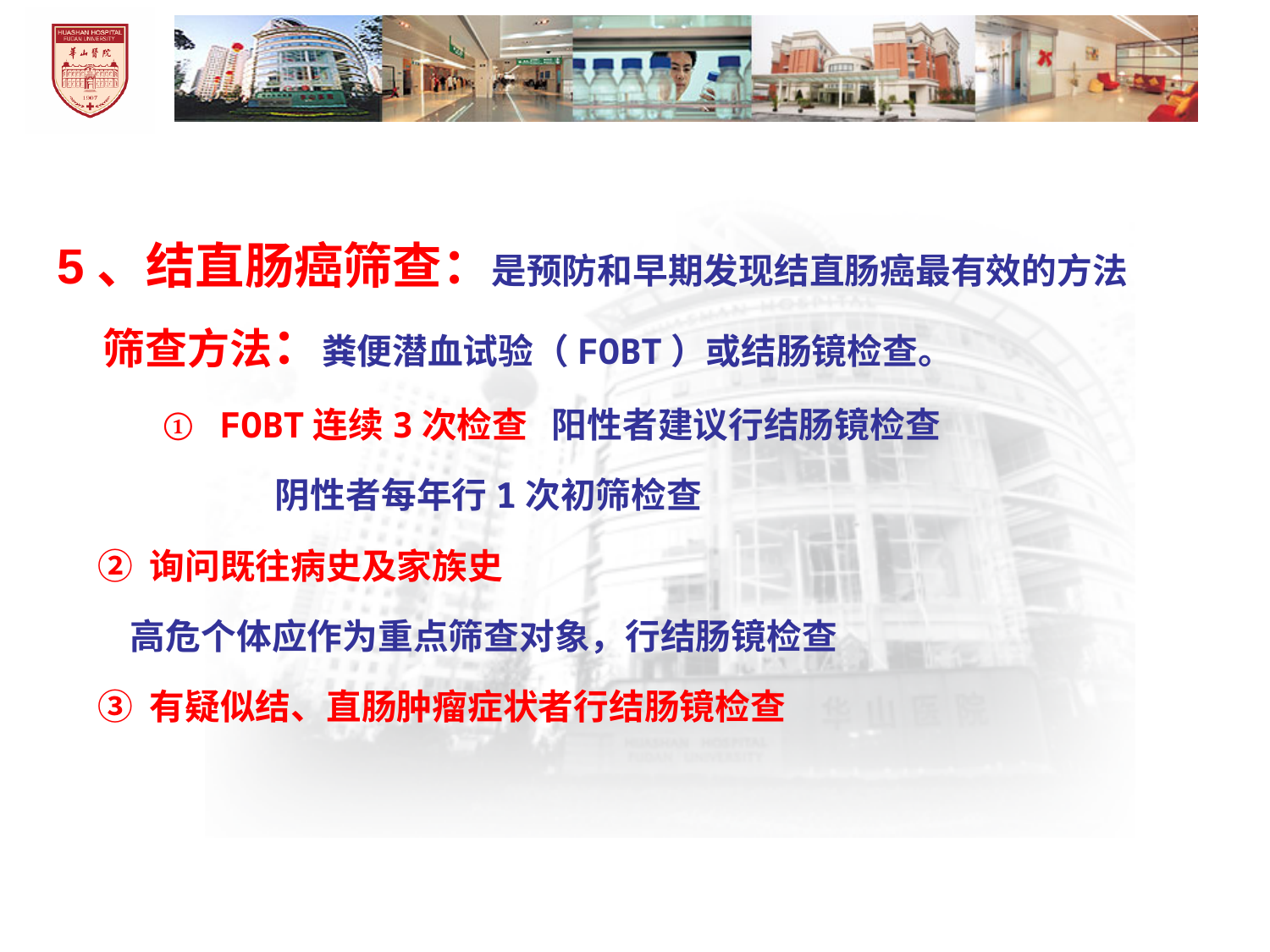

5、结直肠癌筛查：是预防和早期发现结直肠癌最有效的方法
   筛查方法：粪便潜血试验（FOBT）或结肠镜检查。
     ① FOBT连续3次检查   阳性者建议行结肠镜检查
                          阴性者每年行1次初筛检查
     ② 询问既往病史及家族史
        高危个体应作为重点筛查对象，行结肠镜检查
     ③ 有疑似结、直肠肿瘤症状者行结肠镜检查